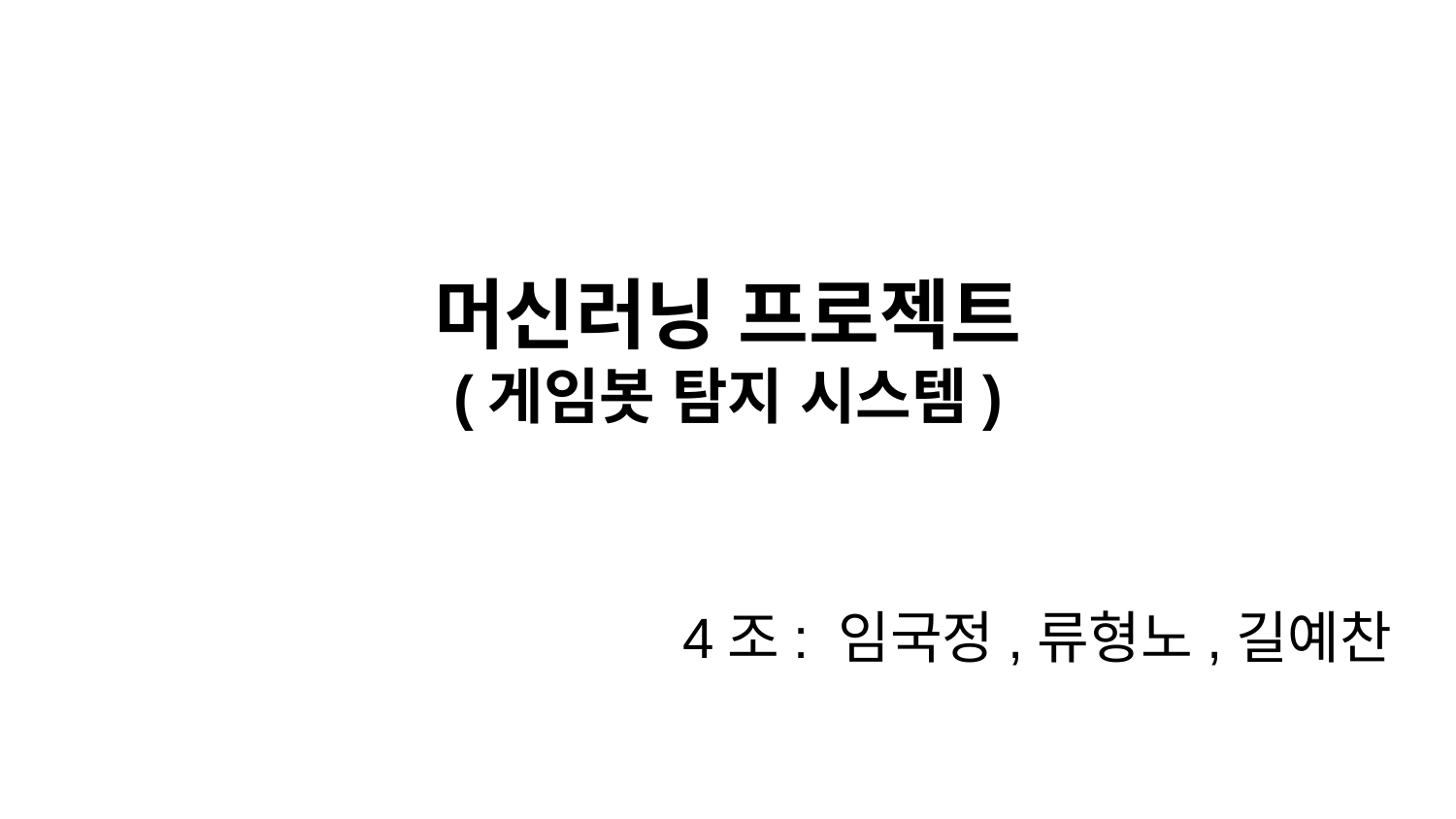

# 머신러닝 프로젝트
(게임봇 탐지 시스템)
4조: 임국정,류형노,길예찬